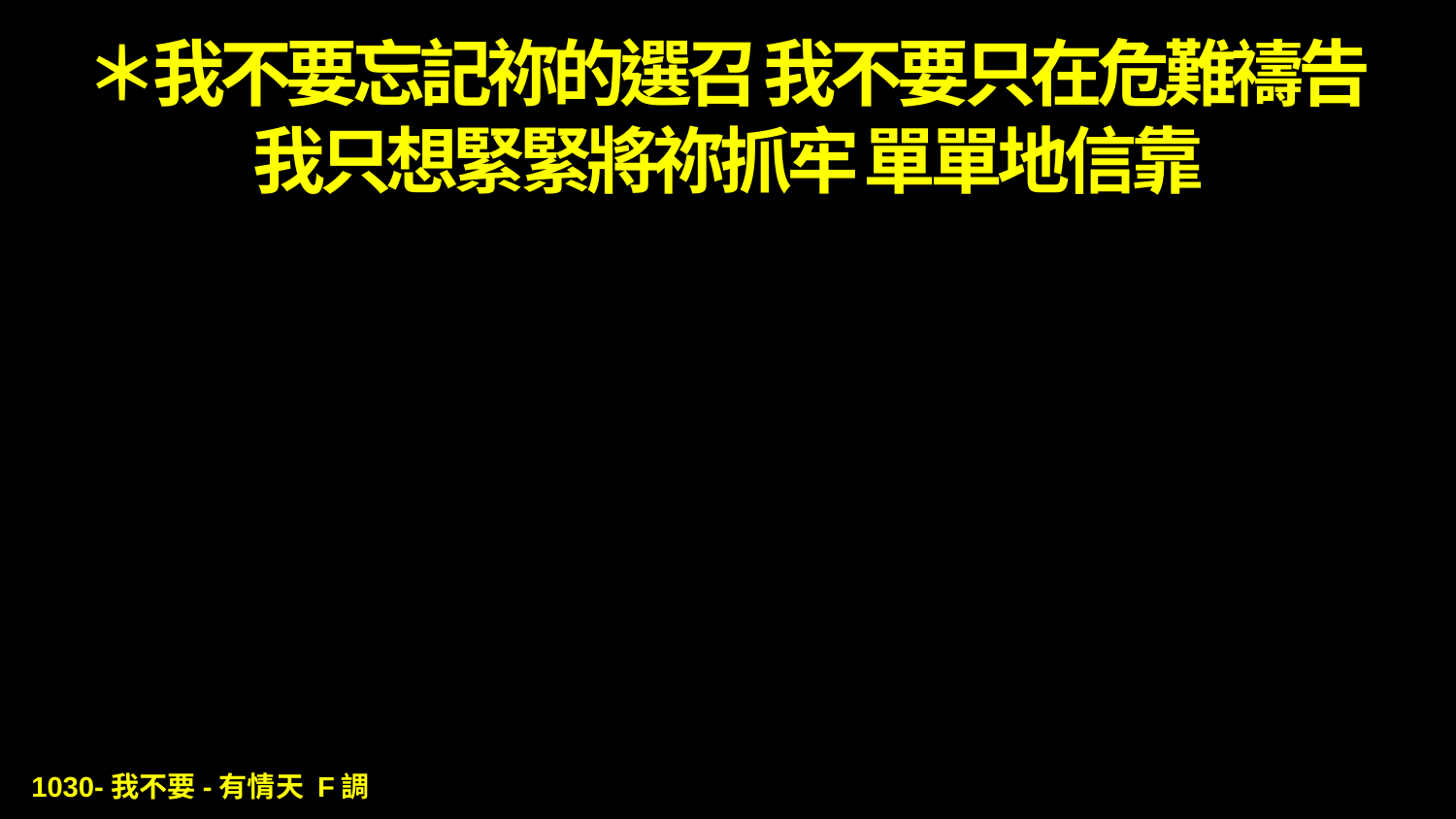

# ＊我不要忘記祢的選召 我不要只在危難禱告 我只想緊緊將祢抓牢 單單地信靠
1030-我不要-有情天 F調